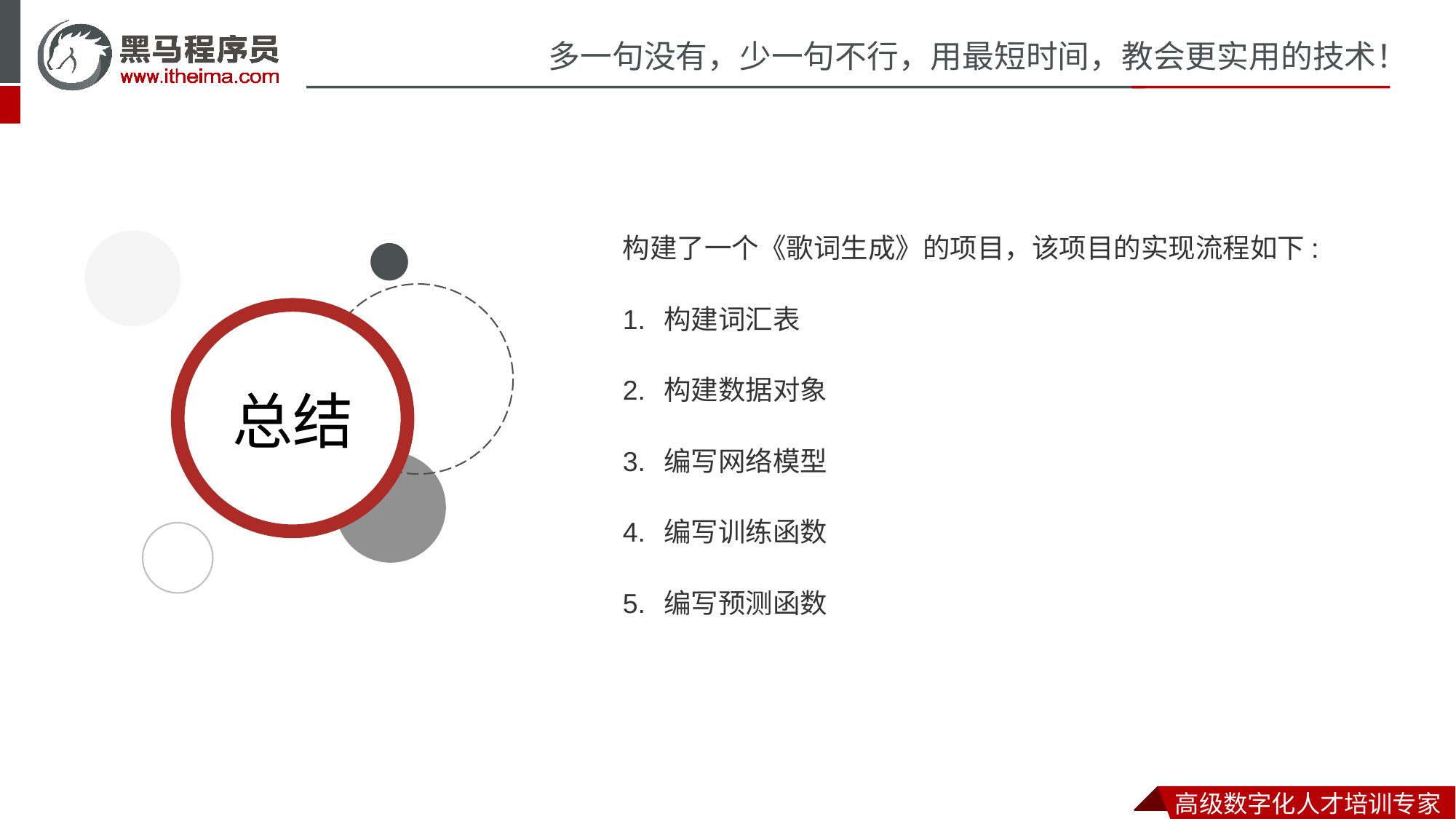

构建了一个《歌词生成》的项目，该项目的实现流程如下:
构建词汇表
构建数据对象
编写网络模型
编写训练函数
编写预测函数